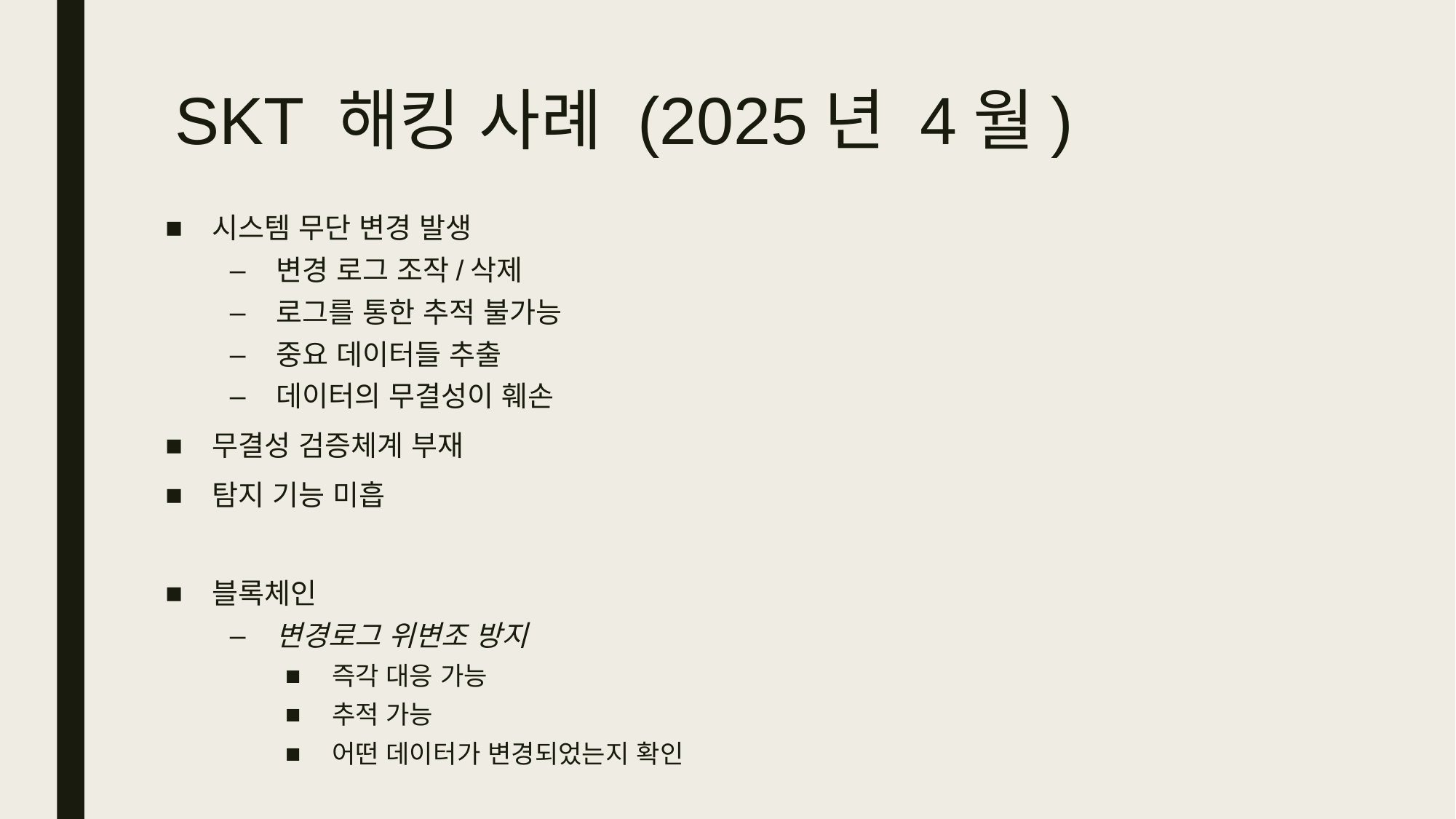

# SKT 해킹 사례 (2025년 4월)
시스템 무단 변경 발생
변경 로그 조작/삭제
로그를 통한 추적 불가능
중요 데이터들 추출
데이터의 무결성이 훼손
무결성 검증체계 부재
탐지 기능 미흡

블록체인
변경로그 위변조 방지
즉각 대응 가능
추적 가능
어떤 데이터가 변경되었는지 확인